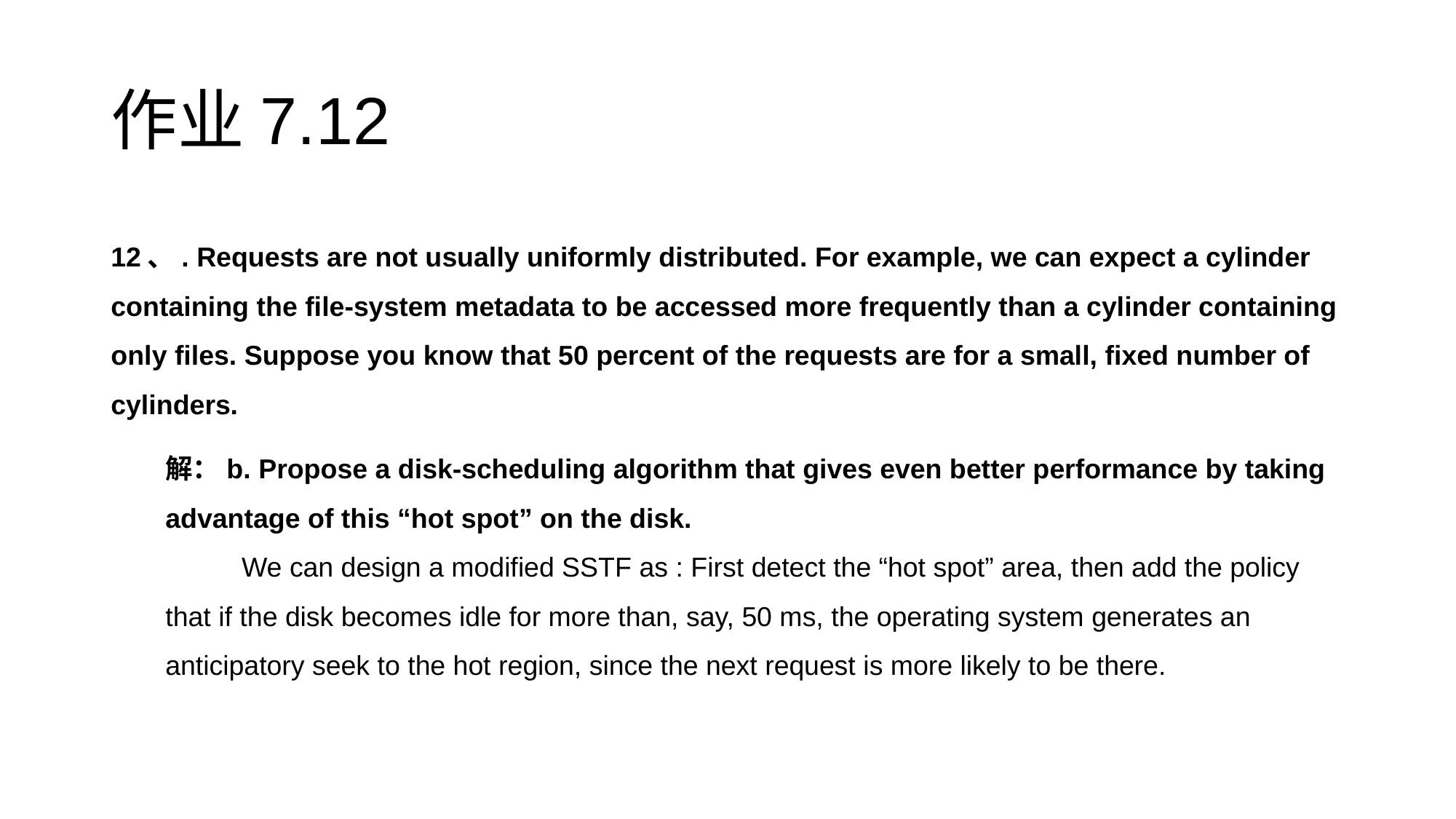

# 作业7.12
12、. Requests are not usually uniformly distributed. For example, we can expect a cylinder containing the file-system metadata to be accessed more frequently than a cylinder containing only files. Suppose you know that 50 percent of the requests are for a small, fixed number of cylinders.
解：b. Propose a disk-scheduling algorithm that gives even better performance by taking advantage of this “hot spot” on the disk.
          We can design a modified SSTF as : First detect the “hot spot” area, then add the policy that if the disk becomes idle for more than, say, 50 ms, the operating system generates an anticipatory seek to the hot region, since the next request is more likely to be there.